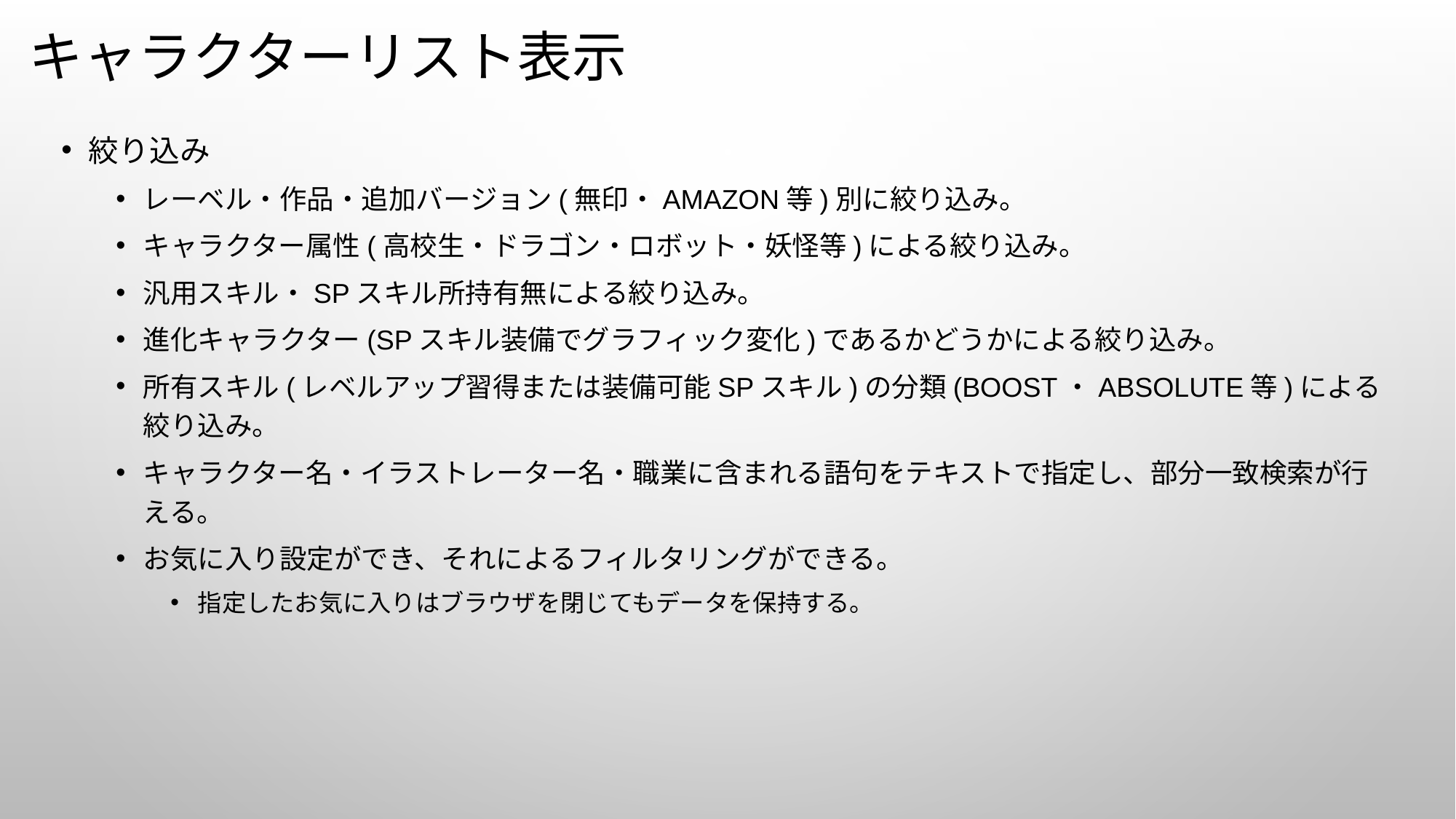

# キャラクターリスト表示
絞り込み
レーベル・作品・追加バージョン(無印・AMAZON等)別に絞り込み。
キャラクター属性(高校生・ドラゴン・ロボット・妖怪等)による絞り込み。
汎用スキル・SPスキル所持有無による絞り込み。
進化キャラクター(SPスキル装備でグラフィック変化)であるかどうかによる絞り込み。
所有スキル(レベルアップ習得または装備可能SPスキル)の分類(BOOST・ABSOLUTE等)による絞り込み。
キャラクター名・イラストレーター名・職業に含まれる語句をテキストで指定し、部分一致検索が行える。
お気に入り設定ができ、それによるフィルタリングができる。
指定したお気に入りはブラウザを閉じてもデータを保持する。